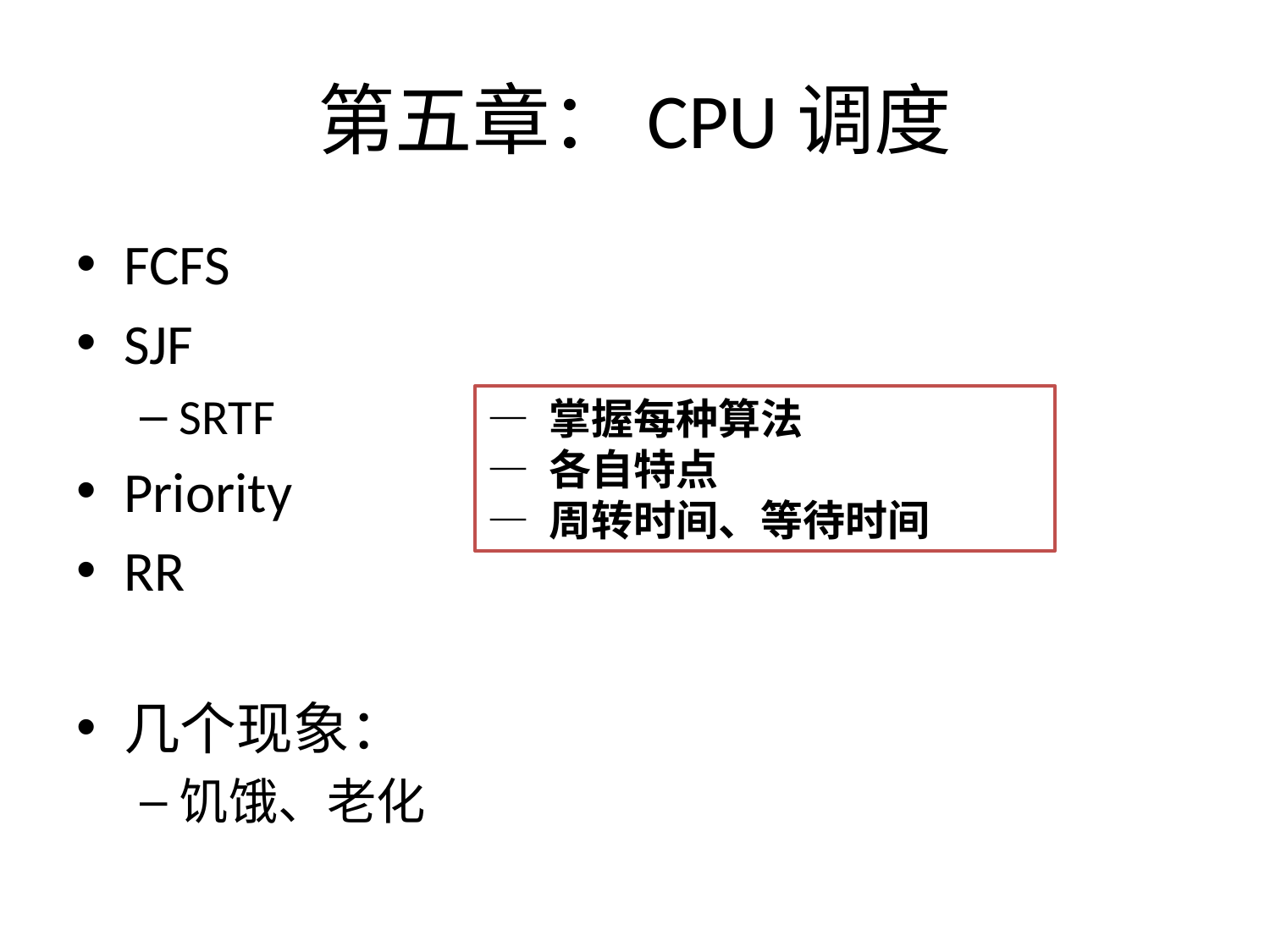

# 第五章：CPU调度
FCFS
SJF
SRTF
Priority
RR

几个现象：
饥饿、老化
— 掌握每种算法
— 各自特点
— 周转时间、等待时间